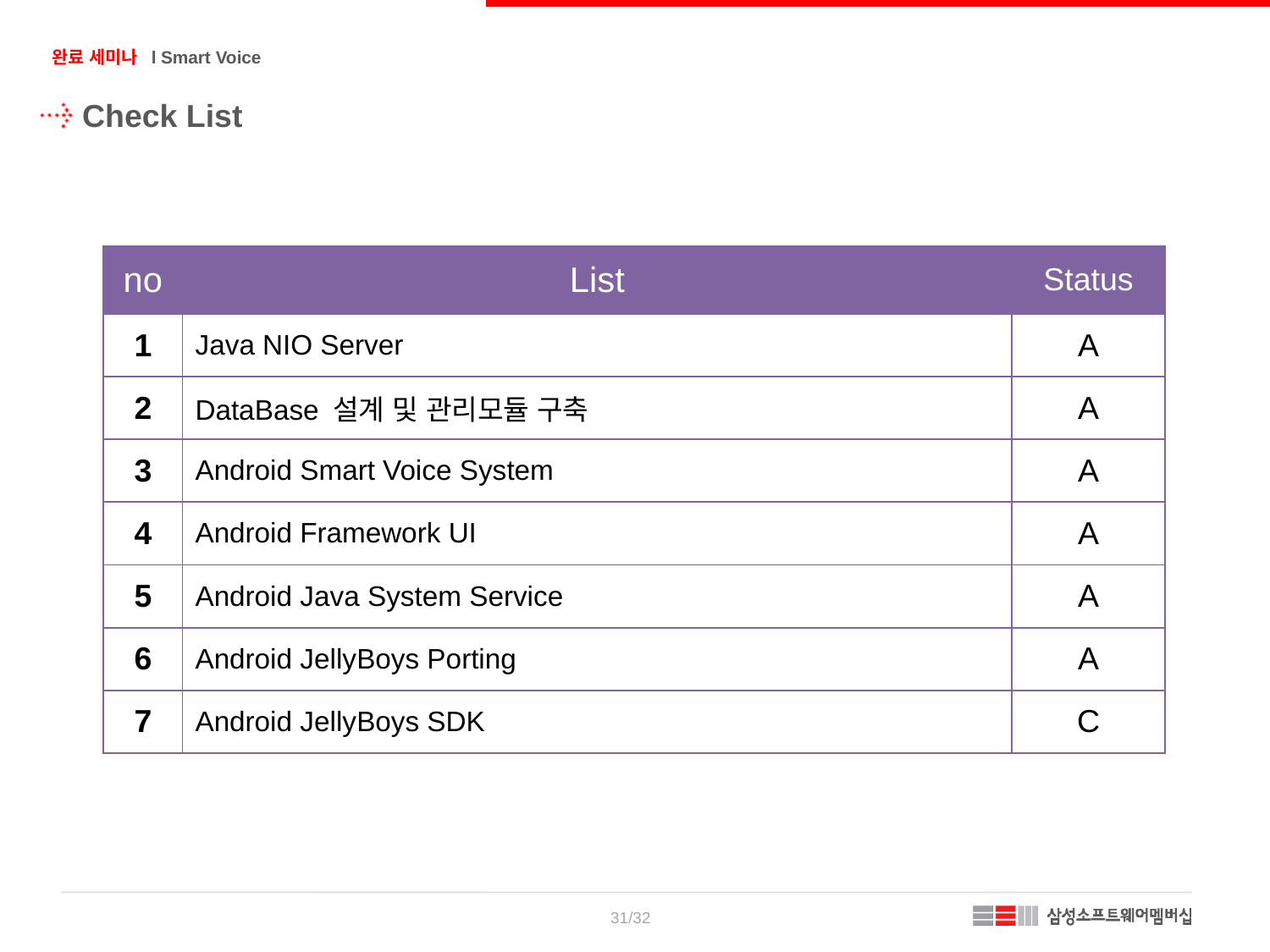

Check List
| no | List | Status |
| --- | --- | --- |
| 1 | Java NIO Server | A |
| 2 | DataBase 설계 및 관리모듈 구축 | A |
| 3 | Android Smart Voice System | A |
| 4 | Android Framework UI | A |
| 5 | Android Java System Service | A |
| 6 | Android JellyBoys Porting | A |
| 7 | Android JellyBoys SDK | C |